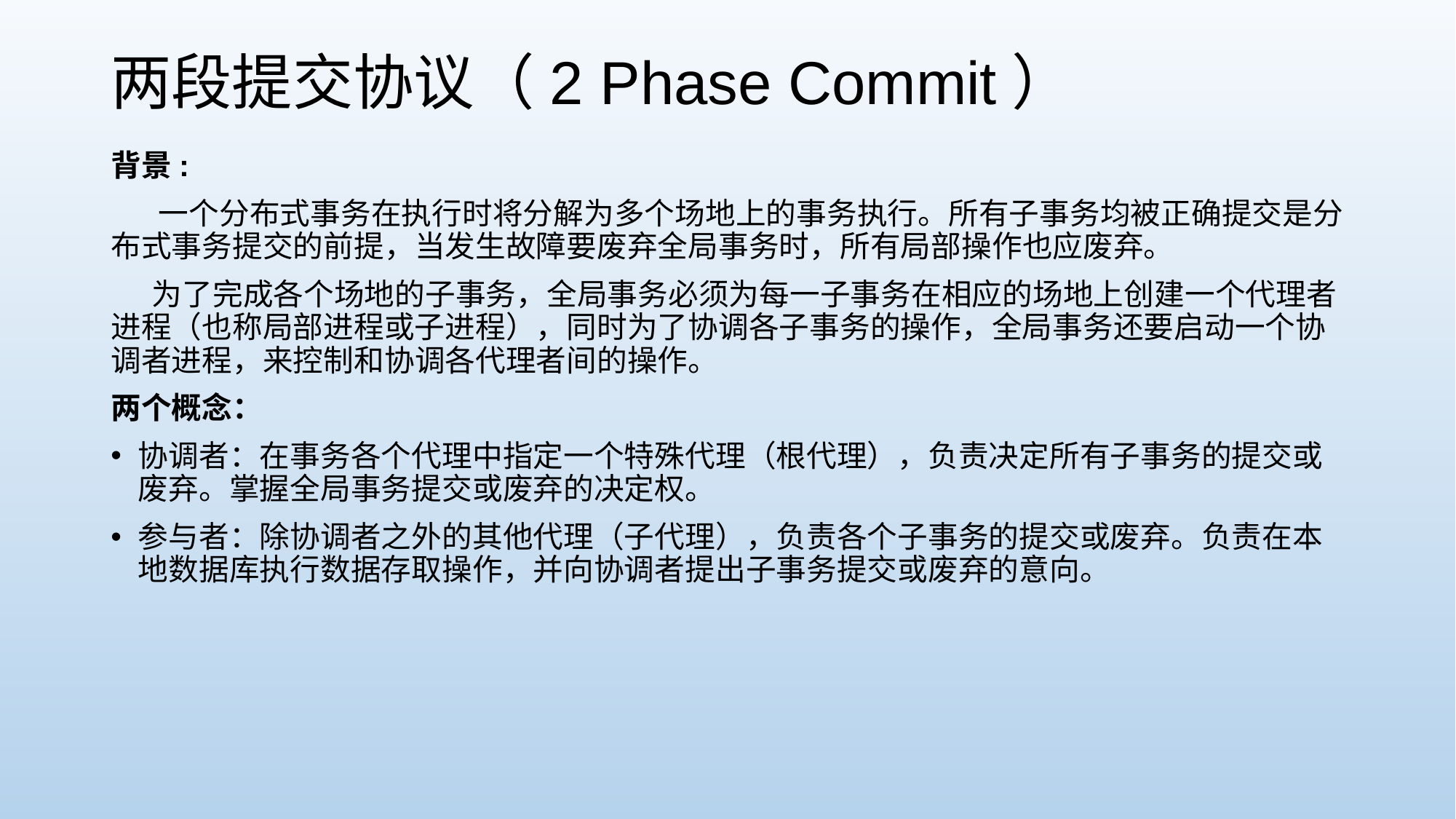

# 两段提交协议（2 Phase Commit）
背景:
      一个分布式事务在执行时将分解为多个场地上的事务执行。所有子事务均被正确提交是分布式事务提交的前提，当发生故障要废弃全局事务时，所有局部操作也应废弃。
     为了完成各个场地的子事务，全局事务必须为每一子事务在相应的场地上创建一个代理者进程（也称局部进程或子进程），同时为了协调各子事务的操作，全局事务还要启动一个协调者进程，来控制和协调各代理者间的操作。
两个概念：
协调者：在事务各个代理中指定一个特殊代理（根代理），负责决定所有子事务的提交或废弃。掌握全局事务提交或废弃的决定权。
参与者：除协调者之外的其他代理（子代理），负责各个子事务的提交或废弃。负责在本地数据库执行数据存取操作，并向协调者提出子事务提交或废弃的意向。